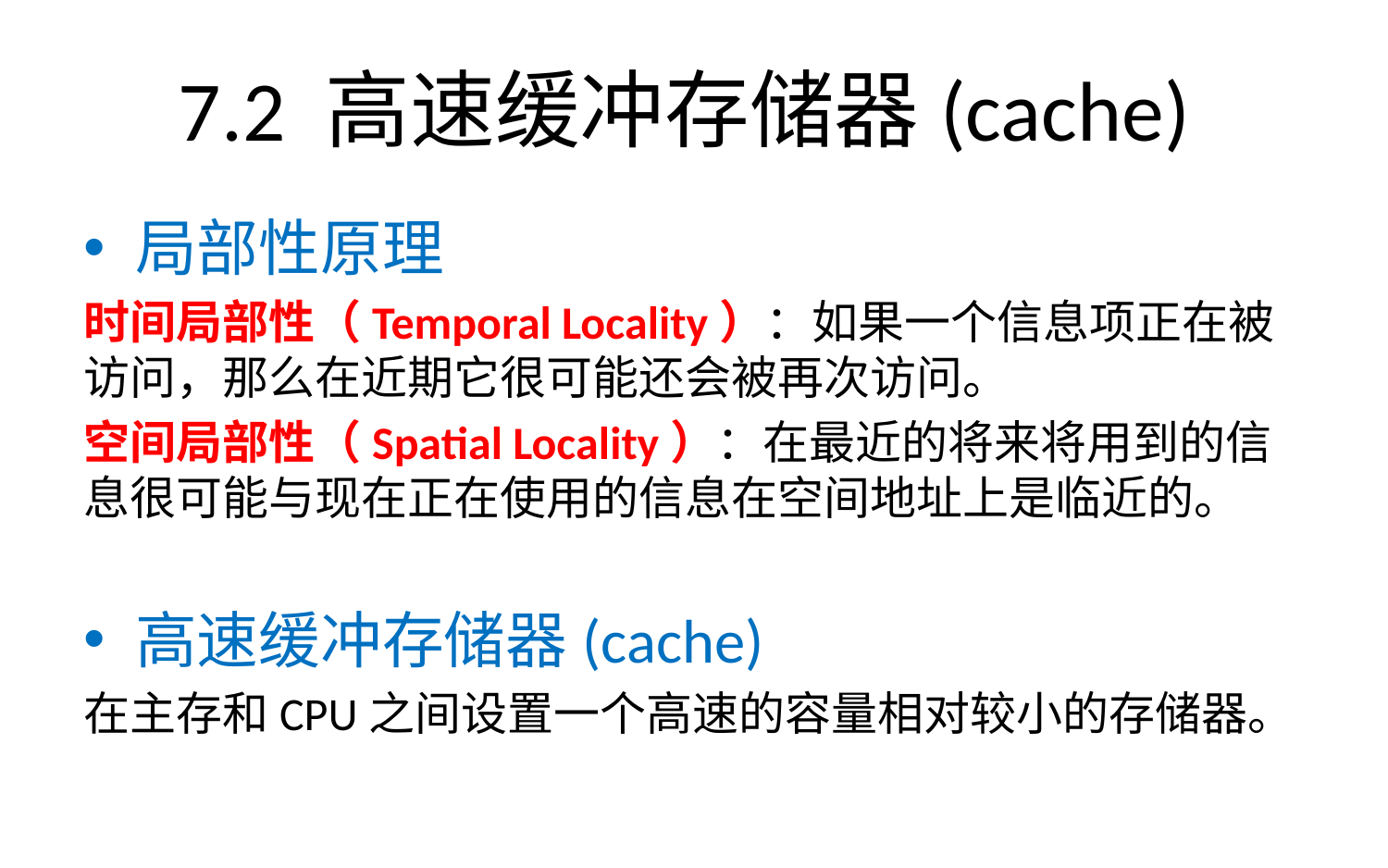

# 7.2 高速缓冲存储器(cache)
局部性原理
时间局部性（Temporal Locality）：如果一个信息项正在被访问，那么在近期它很可能还会被再次访问。
空间局部性（Spatial Locality）：在最近的将来将用到的信息很可能与现在正在使用的信息在空间地址上是临近的。

高速缓冲存储器(cache)
在主存和CPU之间设置一个高速的容量相对较小的存储器。